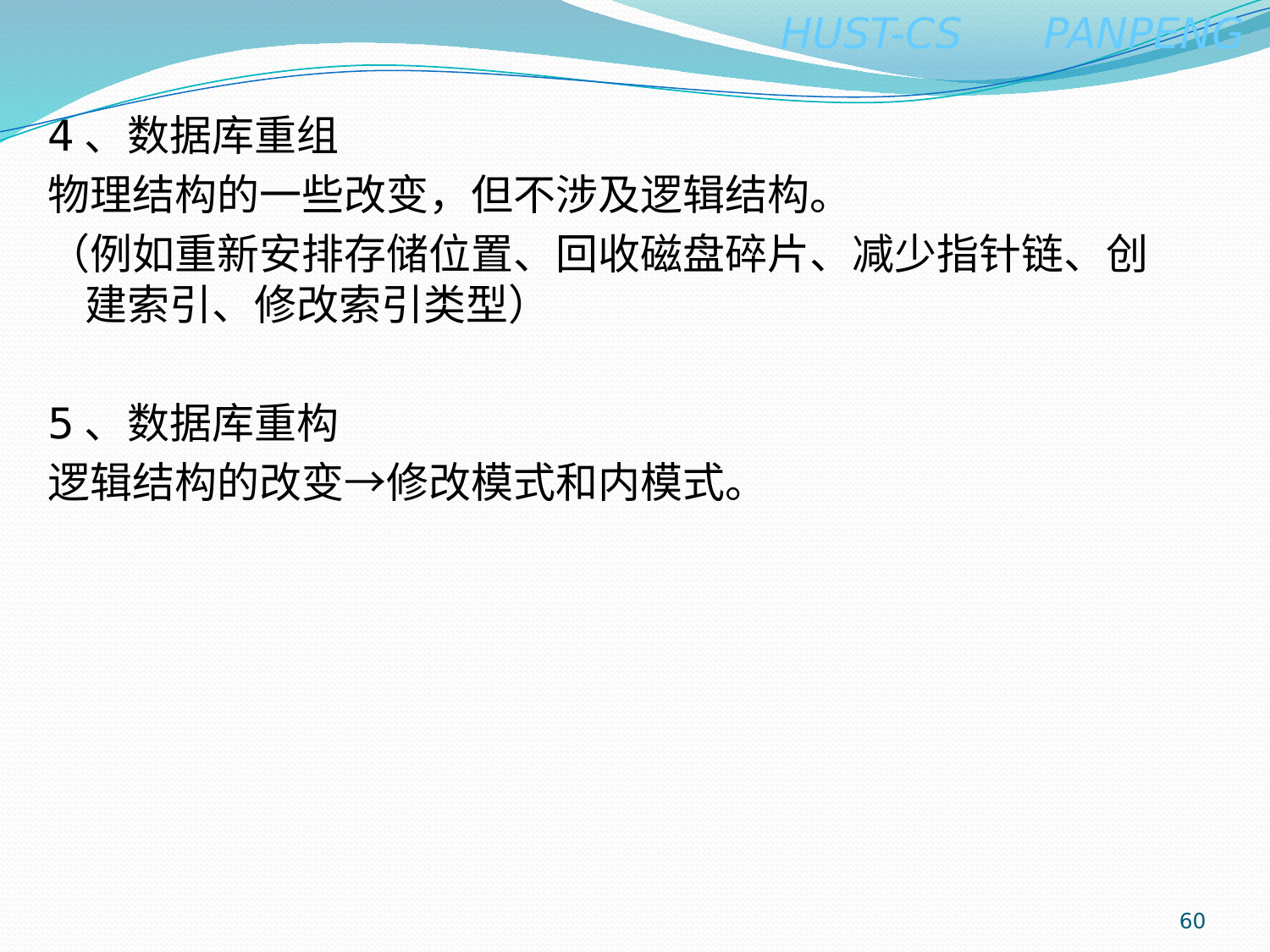

4、数据库重组
物理结构的一些改变，但不涉及逻辑结构。
（例如重新安排存储位置、回收磁盘碎片、减少指针链、创建索引、修改索引类型）

5、数据库重构
逻辑结构的改变→修改模式和内模式。
60